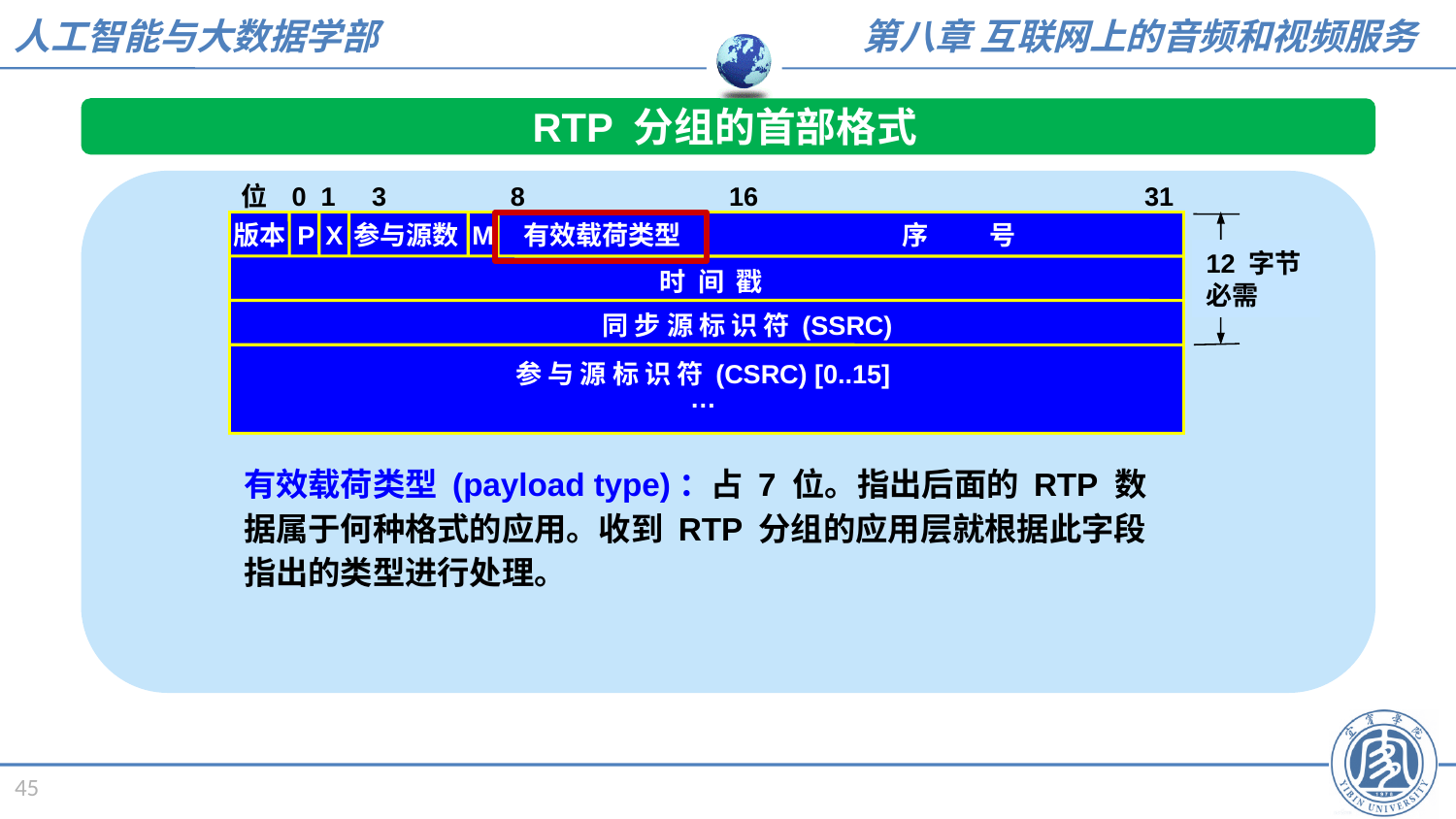

RTP 分组的首部格式

位   0  1     3                 8                            16                                                     31
版本

参与源数

有效载荷类型

X
M
序          号
P

12 字节
必需

时  间  戳

同 步 源 标 识 符 (SSRC)

参 与 源 标 识 符 (CSRC) [0..15]
…
有效载荷类型 (payload type)：占 7 位。指出后面的 RTP 数据属于何种格式的应用。收到 RTP 分组的应用层就根据此字段指出的类型进行处理。
45